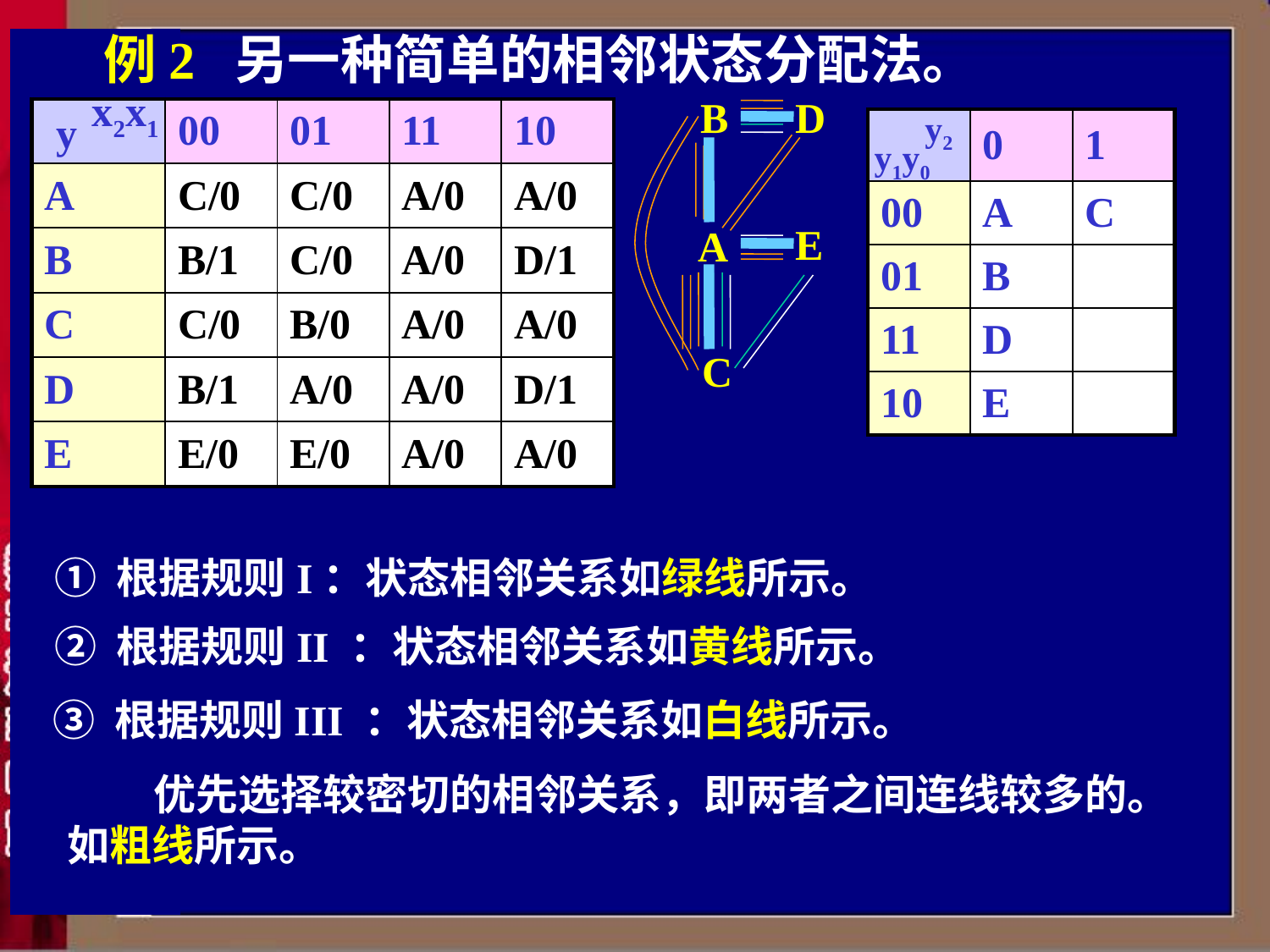

# 例2  另一种简单的相邻状态分配法。

x2x1
y
B
D
|  | 00 | 01 | 11 | 10 |
| --- | --- | --- | --- | --- |
| A | C/0 | C/0 | A/0 | A/0 |
| B | B/1 | C/0 | A/0 | D/1 |
| C | C/0 | B/0 | A/0 | A/0 |
| D | B/1 | A/0 | A/0 | D/1 |
| E | E/0 | E/0 | A/0 | A/0 |
y2
y1y0

|  | 0 | 1 |
| --- | --- | --- |
| 00 | A | C |
| 01 | B |  |
| 11 | D |  |
| 10 | E |  |

E
A

C
① 根据规则I：状态相邻关系如绿线所示。
② 根据规则II ：状态相邻关系如黄线所示。
③ 根据规则III ：状态相邻关系如白线所示。
        优先选择较密切的相邻关系，即两者之间连线较多的。
如粗线所示。